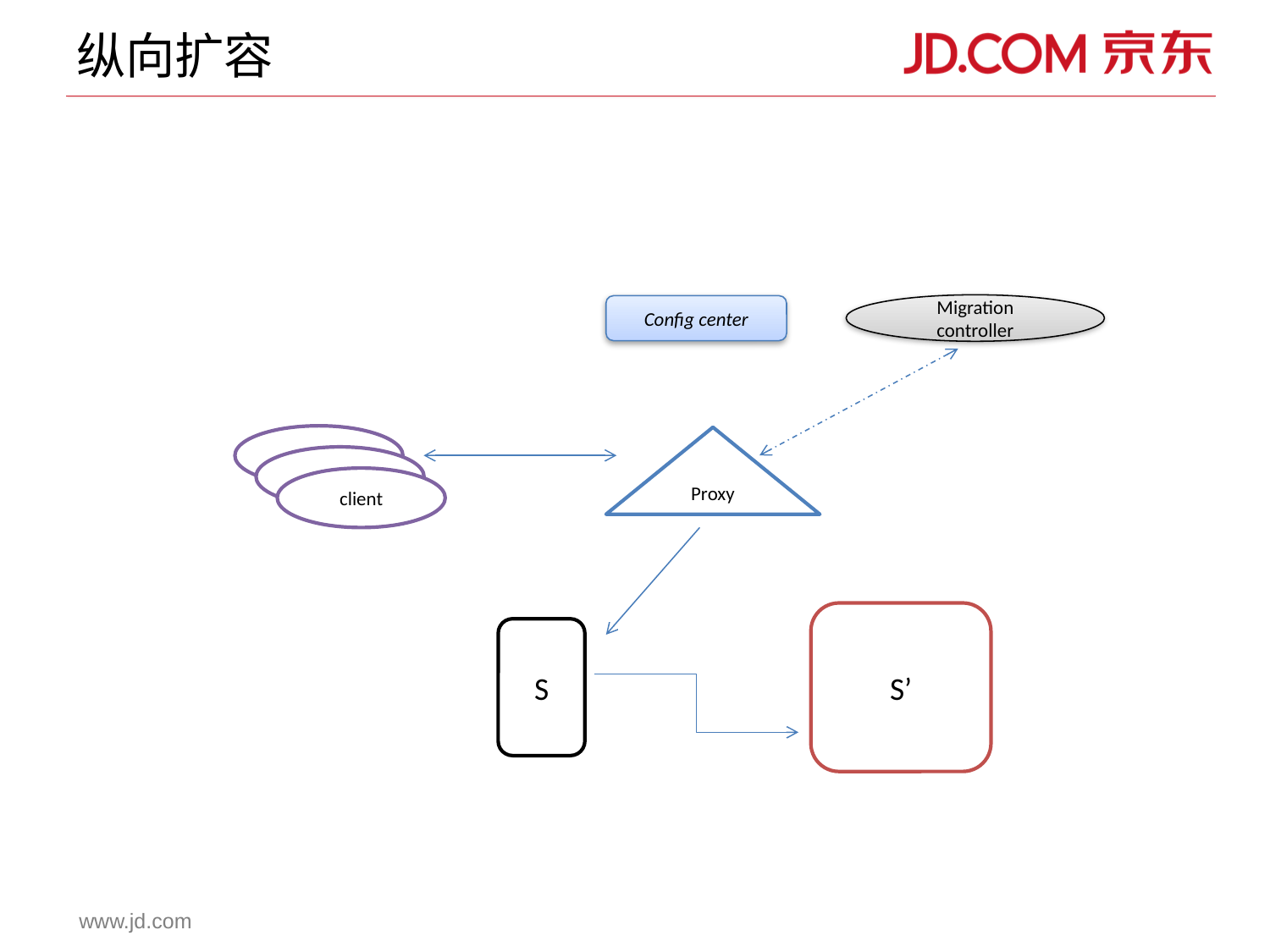

# 纵向扩容
Migration controller
Config center
client
Proxy
client
client
S’
S